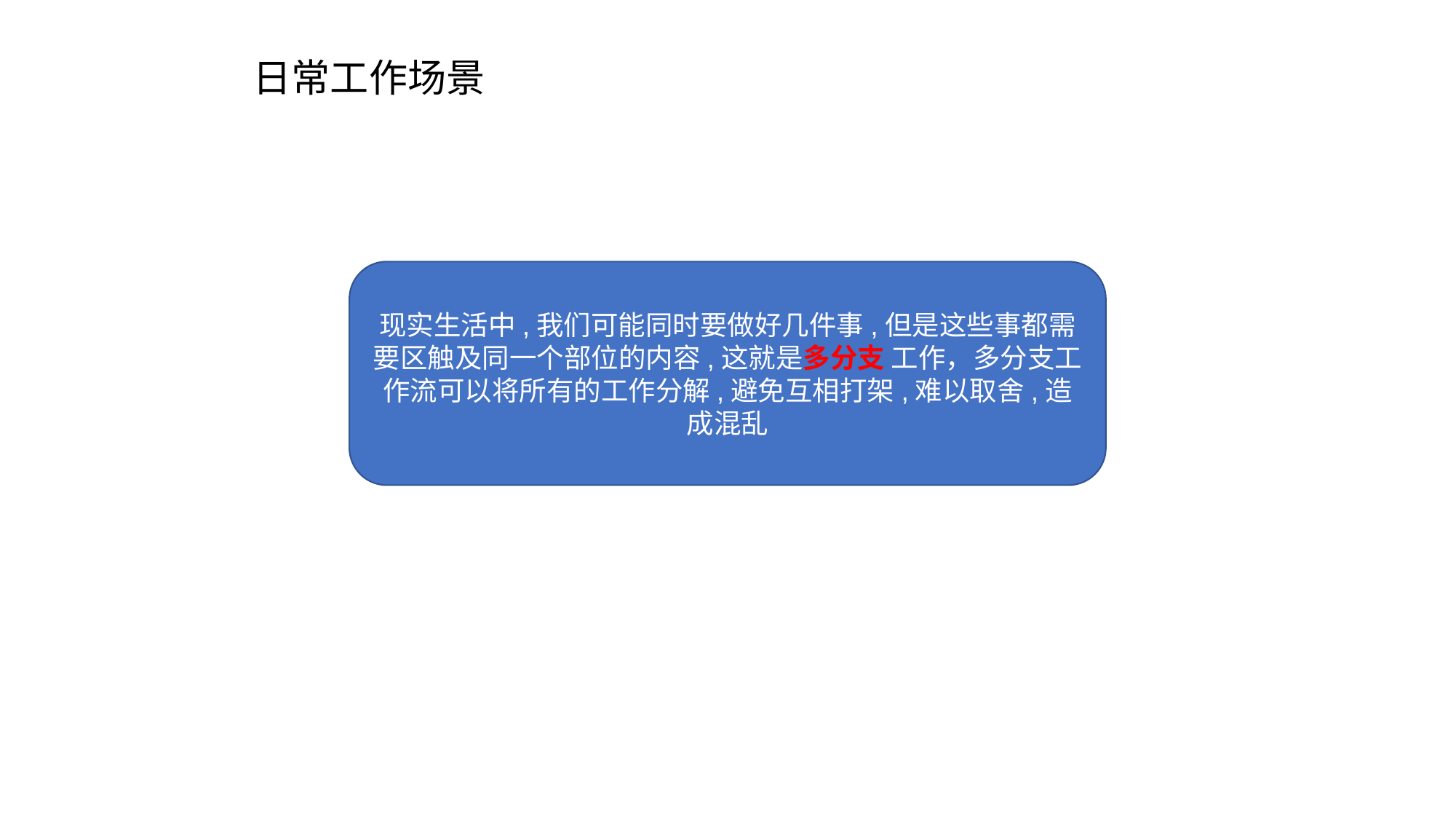

# 日常工作场景
现实生活中,我们可能同时要做好几件事,但是这些事都需要区触及同一个部位的内容,这就是多分支 工作，多分支工作流可以将所有的工作分解,避免互相打架,难以取舍,造成混乱